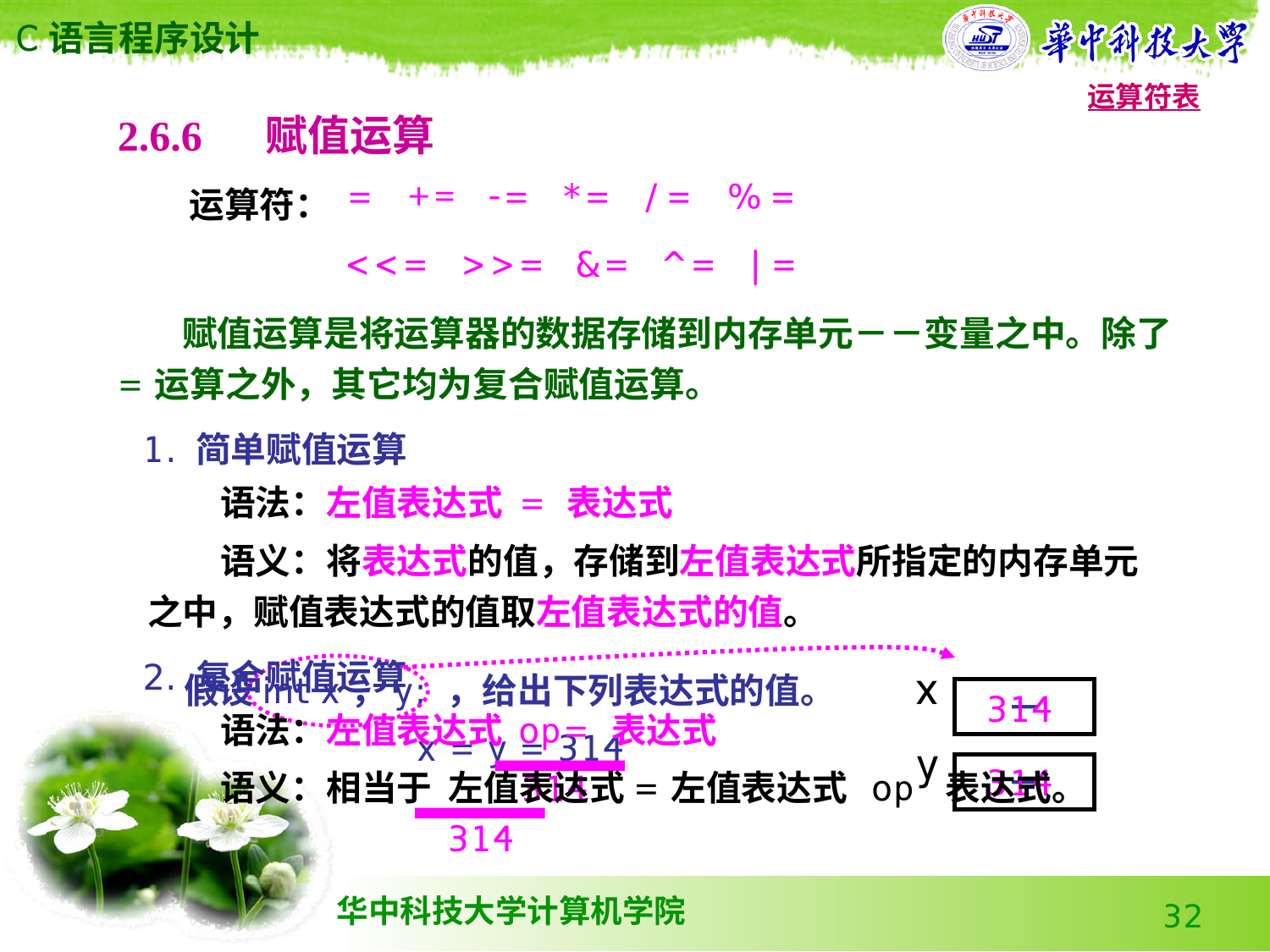

运算符表
2.6.6 　赋值运算

运算符：
| = | += | -= | \*= | /= | %= |
| --- | --- | --- | --- | --- | --- |

| <<= | >>= | &= | ^= | |= |
| --- | --- | --- | --- | --- |
       赋值运算是将运算器的数据存储到内存单元－－变量之中。除了=运算之外，其它均为复合赋值运算。
1. 简单赋值运算
        语法：左值表达式 = 表达式
        语义：将表达式的值，存储到左值表达式所指定的内存单元之中，赋值表达式的值取左值表达式的值。

x
－
y
－
2. 复合赋值运算
        语法：左值表达式 op= 表达式
        语义：相当于  左值表达式=左值表达式  op  表达式。
      假设int x，y; ，给出下列表达式的值。
                            x = y = 314
314
314
314

314

32